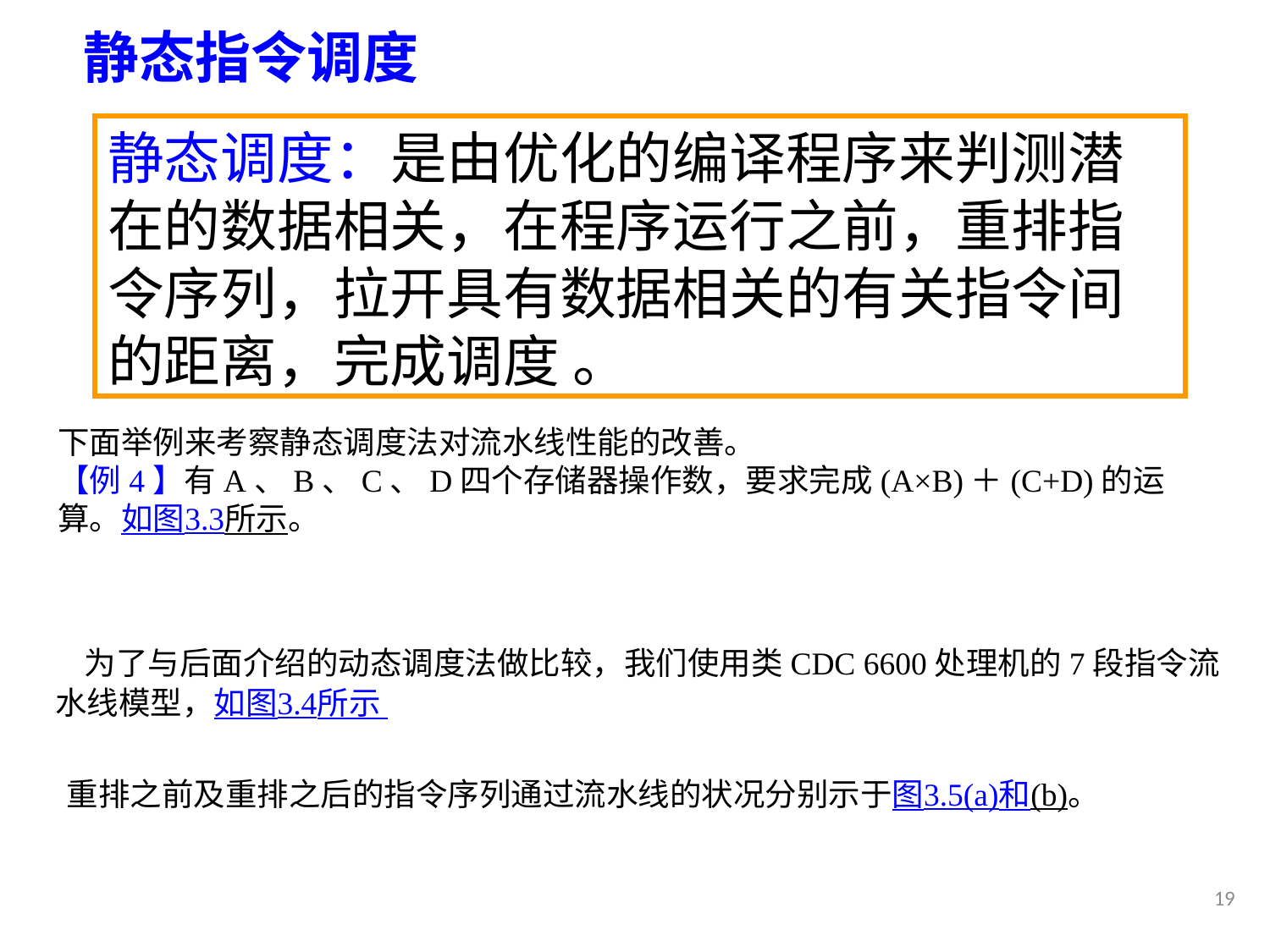

静态指令调度
静态调度：是由优化的编译程序来判测潜在的数据相关，在程序运行之前，重排指令序列，拉开具有数据相关的有关指令间的距离，完成调度 。
下面举例来考察静态调度法对流水线性能的改善。
【例4】有A、B、C、D四个存储器操作数，要求完成(A×B)＋(C+D)的运算。如图3.3所示。
  为了与后面介绍的动态调度法做比较，我们使用类CDC 6600处理机的7段指令流水线模型，如图3.4所示
  重排之前及重排之后的指令序列通过流水线的状况分别示于图3.5(a)和(b)。
19